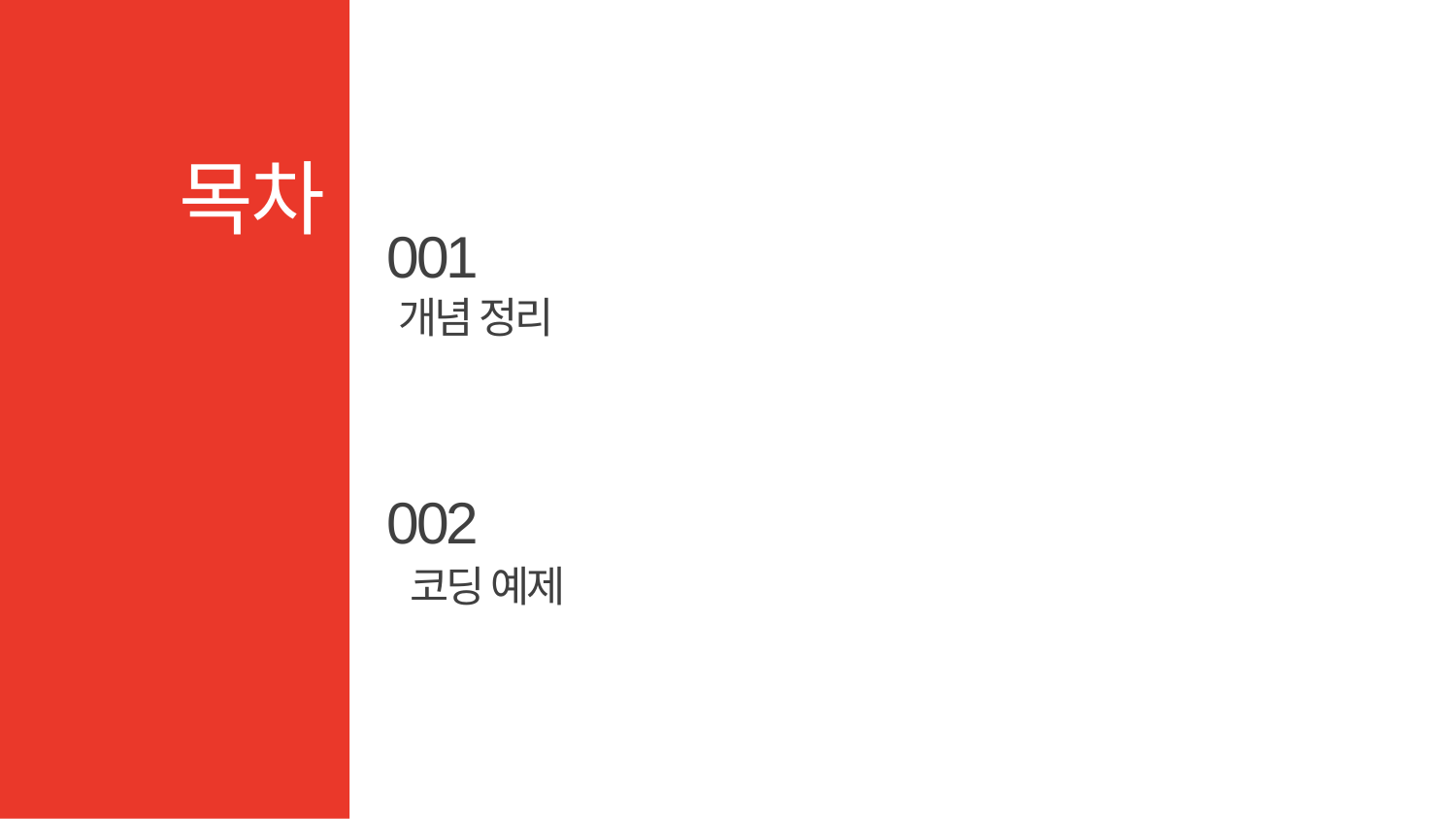

목차
001
개념 정리
002
코딩 예제